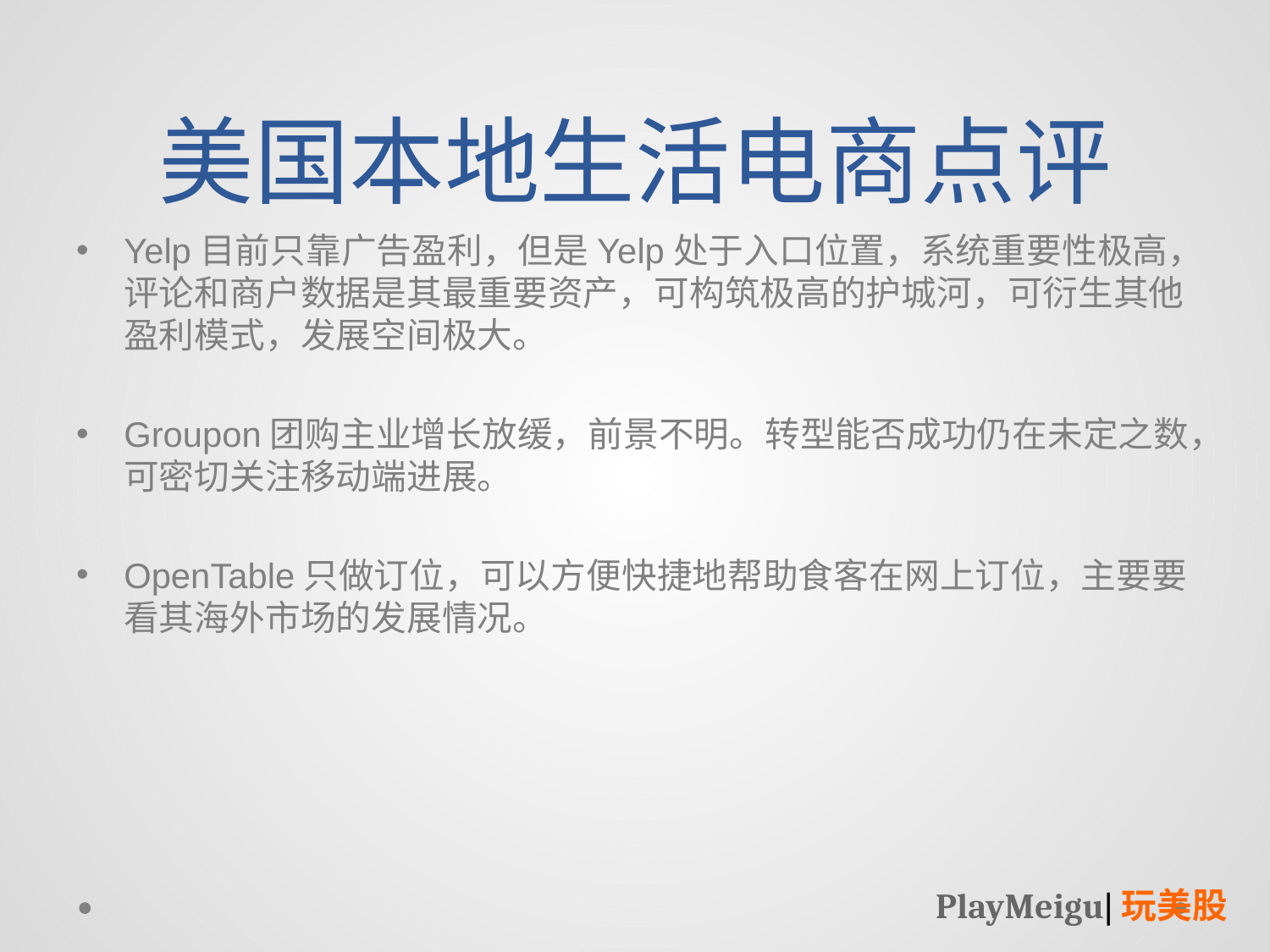

# 美国本地生活电商点评
Yelp目前只靠广告盈利，但是Yelp处于入口位置，系统重要性极高，评论和商户数据是其最重要资产，可构筑极高的护城河，可衍生其他盈利模式，发展空间极大。

Groupon团购主业增长放缓，前景不明。转型能否成功仍在未定之数，可密切关注移动端进展。

OpenTable只做订位，可以方便快捷地帮助食客在网上订位，主要要看其海外市场的发展情况。

PlayMeigu|玩美股